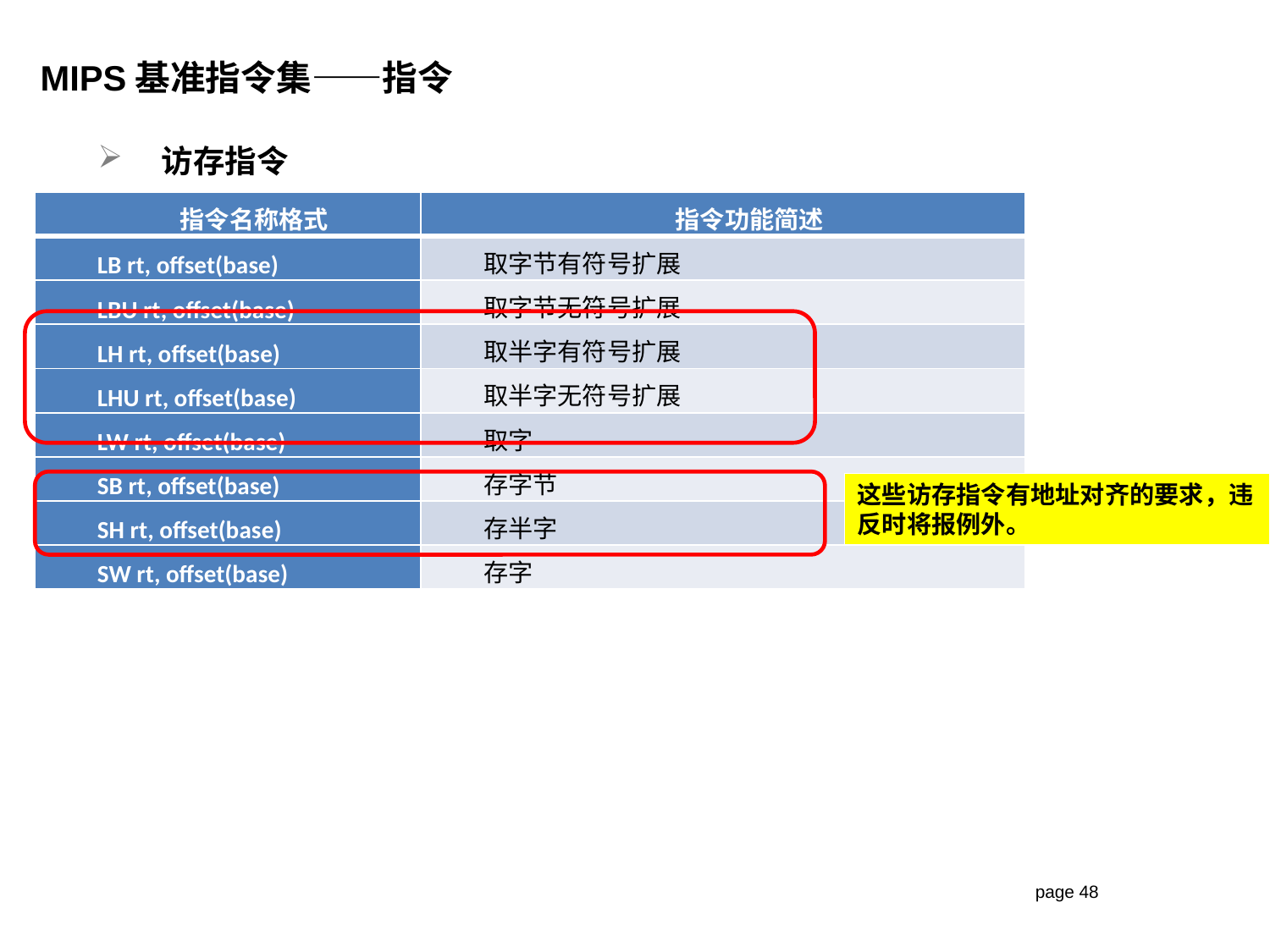

MIPS基准指令集——指令
访存指令
| 指令名称格式 | 指令功能简述 |
| --- | --- |
| LB rt, offset(base) | 取字节有符号扩展 |
| LBU rt, offset(base) | 取字节无符号扩展 |
| LH rt, offset(base) | 取半字有符号扩展 |
| LHU rt, offset(base) | 取半字无符号扩展 |
| LW rt, offset(base) | 取字 |
| SB rt, offset(base) | 存字节 |
| SH rt, offset(base) | 存半字 |
| SW rt, offset(base) | 存字 |

这些访存指令有地址对齐的要求，违反时将报例外。
page 48